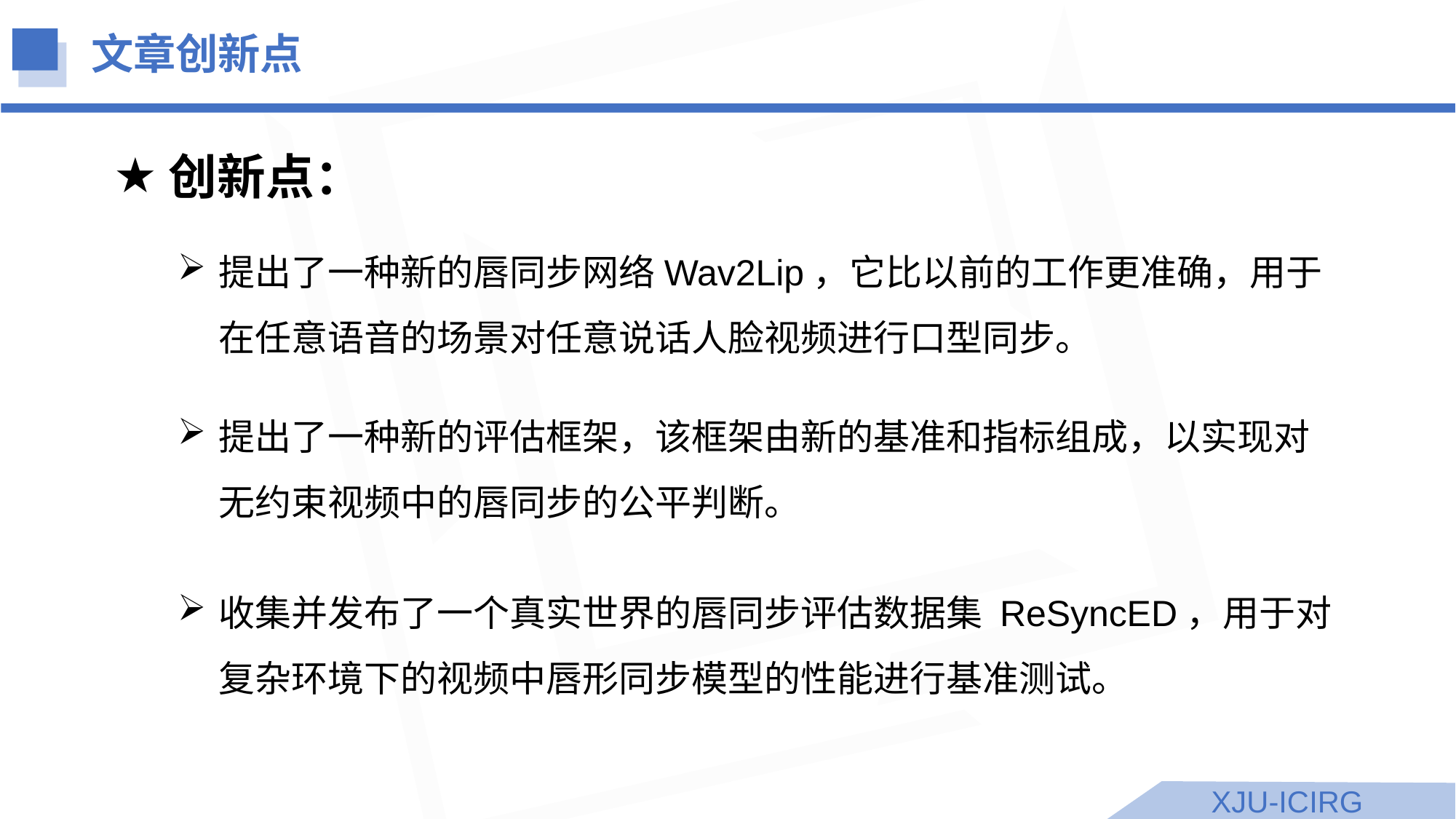

文章创新点

创新点：
提出了一种新的唇同步网络Wav2Lip，它比以前的工作更准确，用于在任意语音的场景对任意说话人脸视频进行口型同步。
提出了一种新的评估框架，该框架由新的基准和指标组成，以实现对无约束视频中的唇同步的公平判断。
收集并发布了一个真实世界的唇同步评估数据集 ReSyncED，用于对复杂环境下的视频中唇形同步模型的性能进行基准测试。
XJU-ICIRG